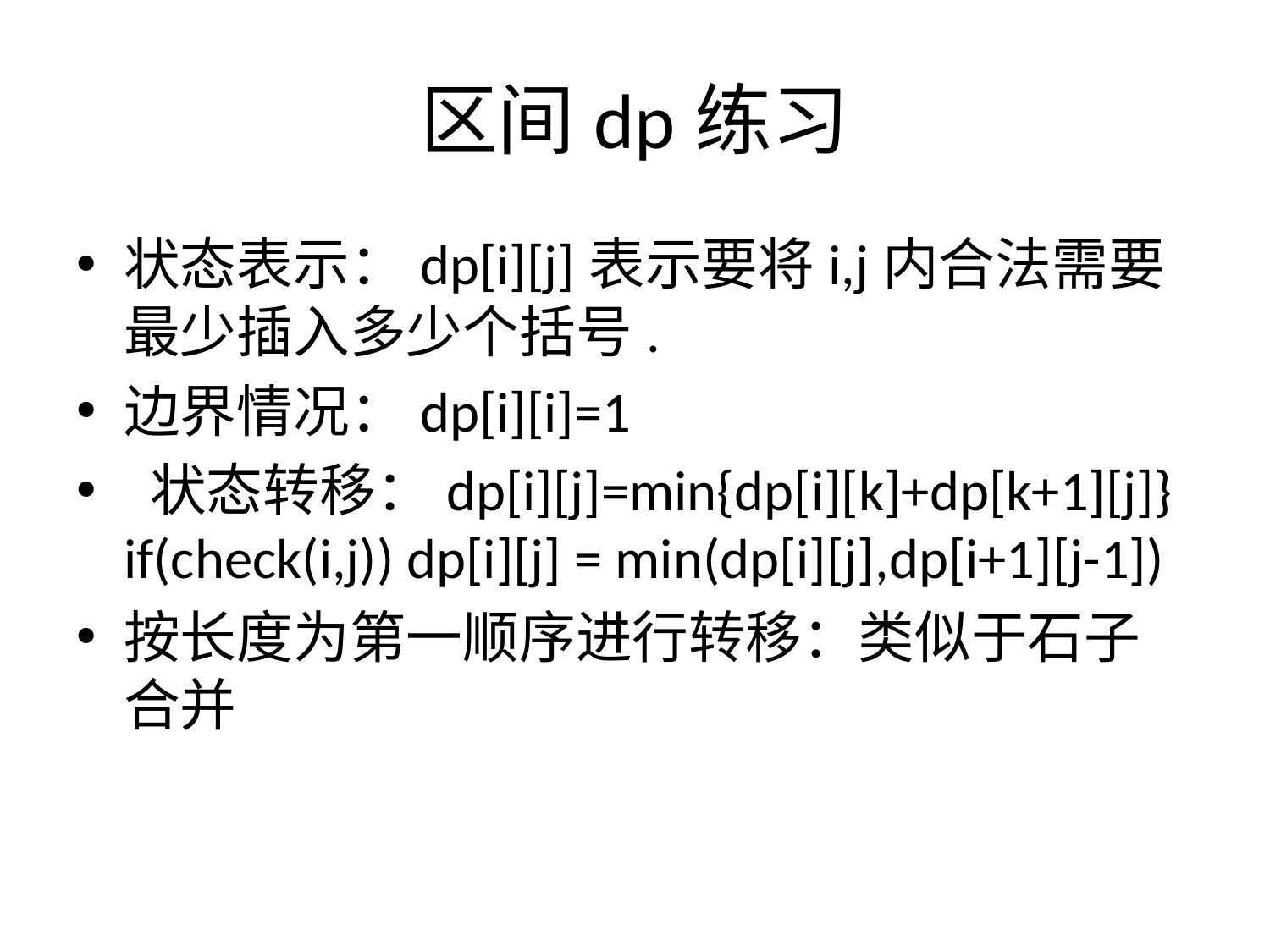

# 区间dp练习
状态表示：dp[i][j]表示要将i,j内合法需要最少插入多少个括号.
边界情况：dp[i][i]=1
 状态转移：dp[i][j]=min{dp[i][k]+dp[k+1][j]} if(check(i,j)) dp[i][j] = min(dp[i][j],dp[i+1][j-1])
按长度为第一顺序进行转移：类似于石子合并